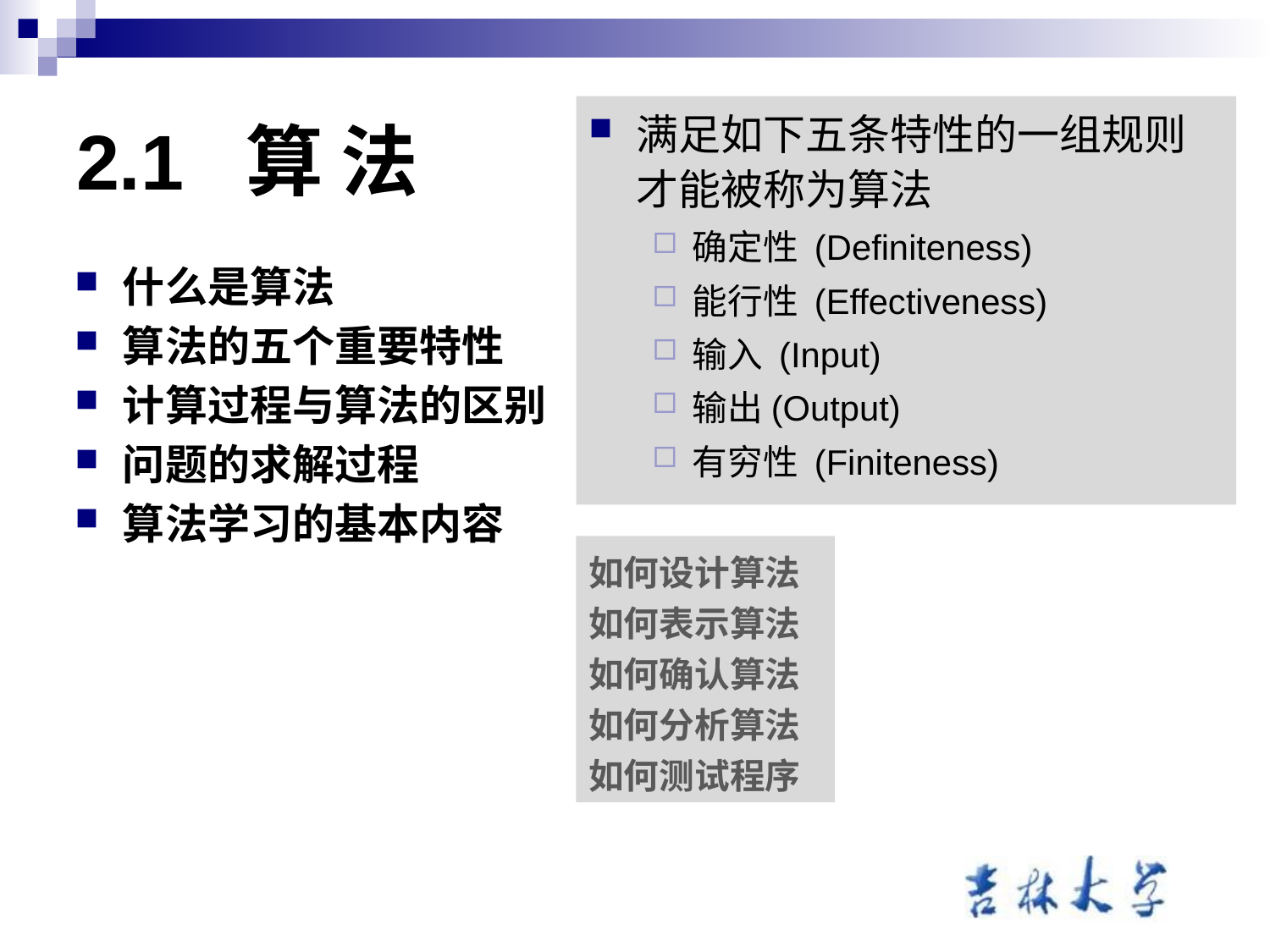

# 2.1  算 法
满足如下五条特性的一组规则才能被称为算法
确定性 (Definiteness)
能行性 (Effectiveness)
输入 (Input)
输出(Output)
有穷性 (Finiteness)

什么是算法
算法的五个重要特性
计算过程与算法的区别
问题的求解过程
算法学习的基本内容
如何设计算法
如何表示算法
如何确认算法
如何分析算法
如何测试程序